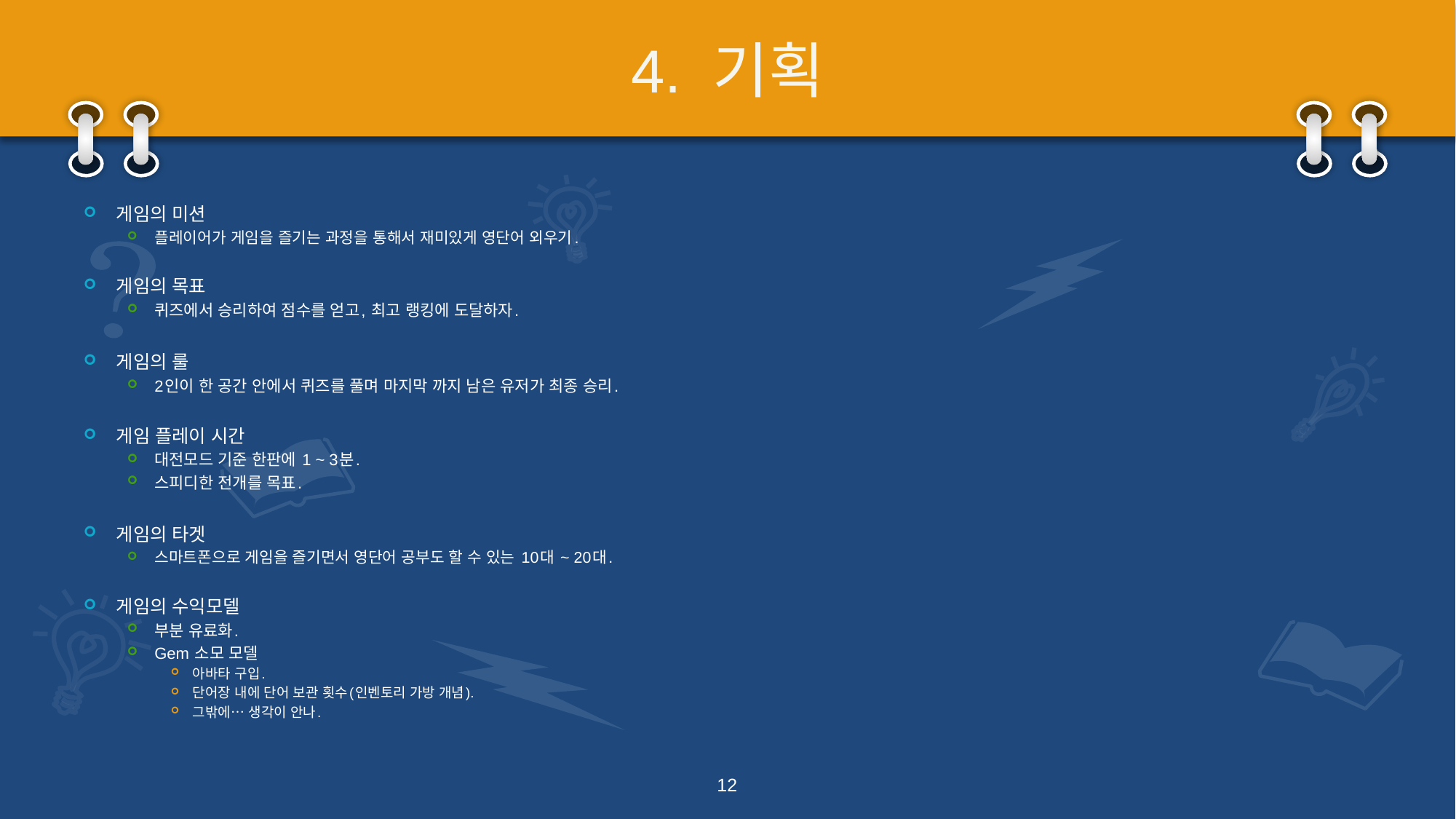

# 4. 기획
게임의 미션
플레이어가 게임을 즐기는 과정을 통해서 재미있게 영단어 외우기.

게임의 목표
퀴즈에서 승리하여 점수를 얻고, 최고 랭킹에 도달하자.

게임의 룰
2인이 한 공간 안에서 퀴즈를 풀며 마지막 까지 남은 유저가 최종 승리.

게임 플레이 시간
대전모드 기준 한판에 1 ~ 3분.
스피디한 전개를 목표.

게임의 타겟
스마트폰으로 게임을 즐기면서 영단어 공부도 할 수 있는 10대 ~ 20대.

게임의 수익모델
부분 유료화.
Gem 소모 모델
아바타 구입.
단어장 내에 단어 보관 횟수(인벤토리 가방 개념).
그밖에… 생각이 안나.
12